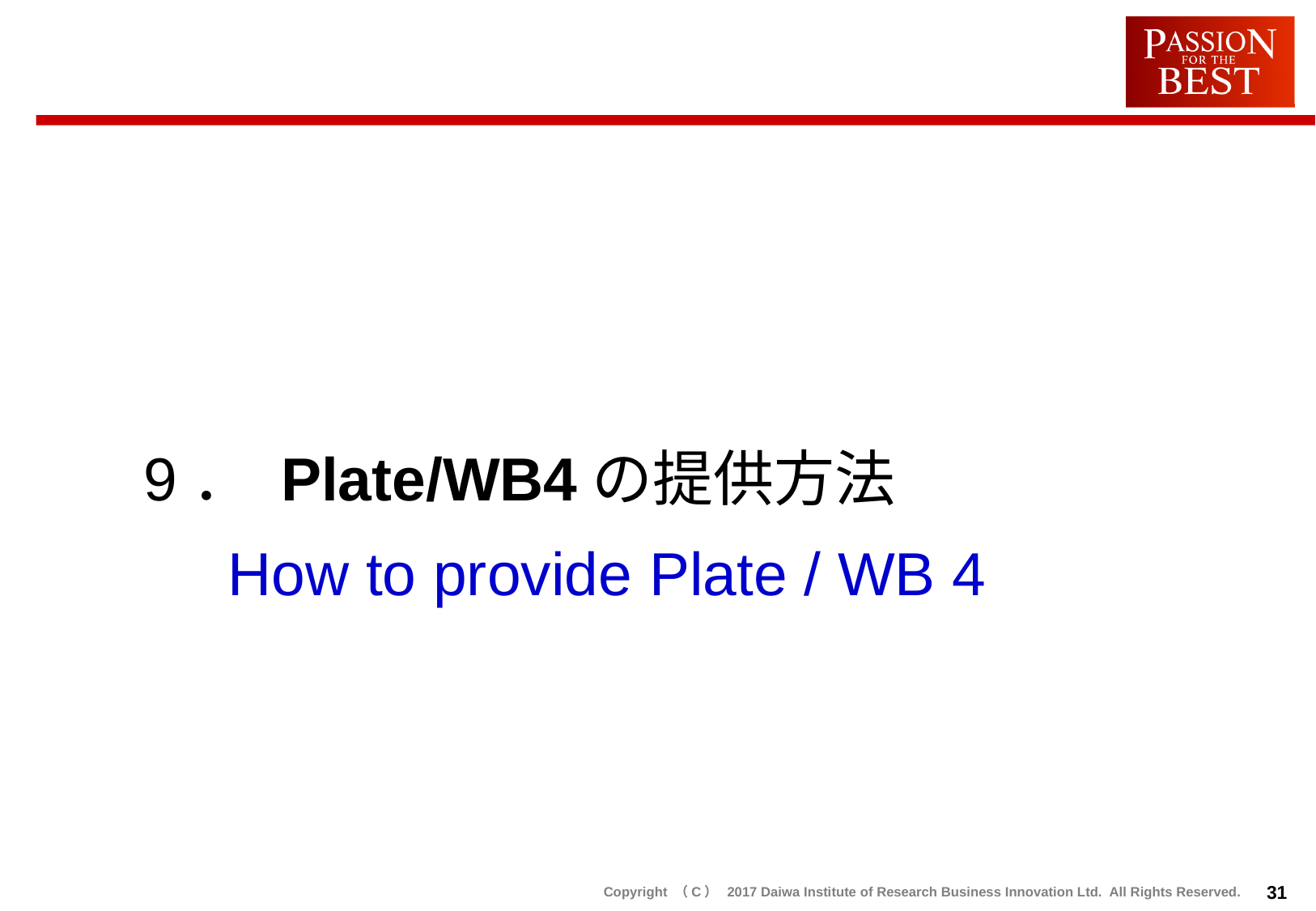

9． Plate/WB4の提供方法
     How to provide Plate / WB 4